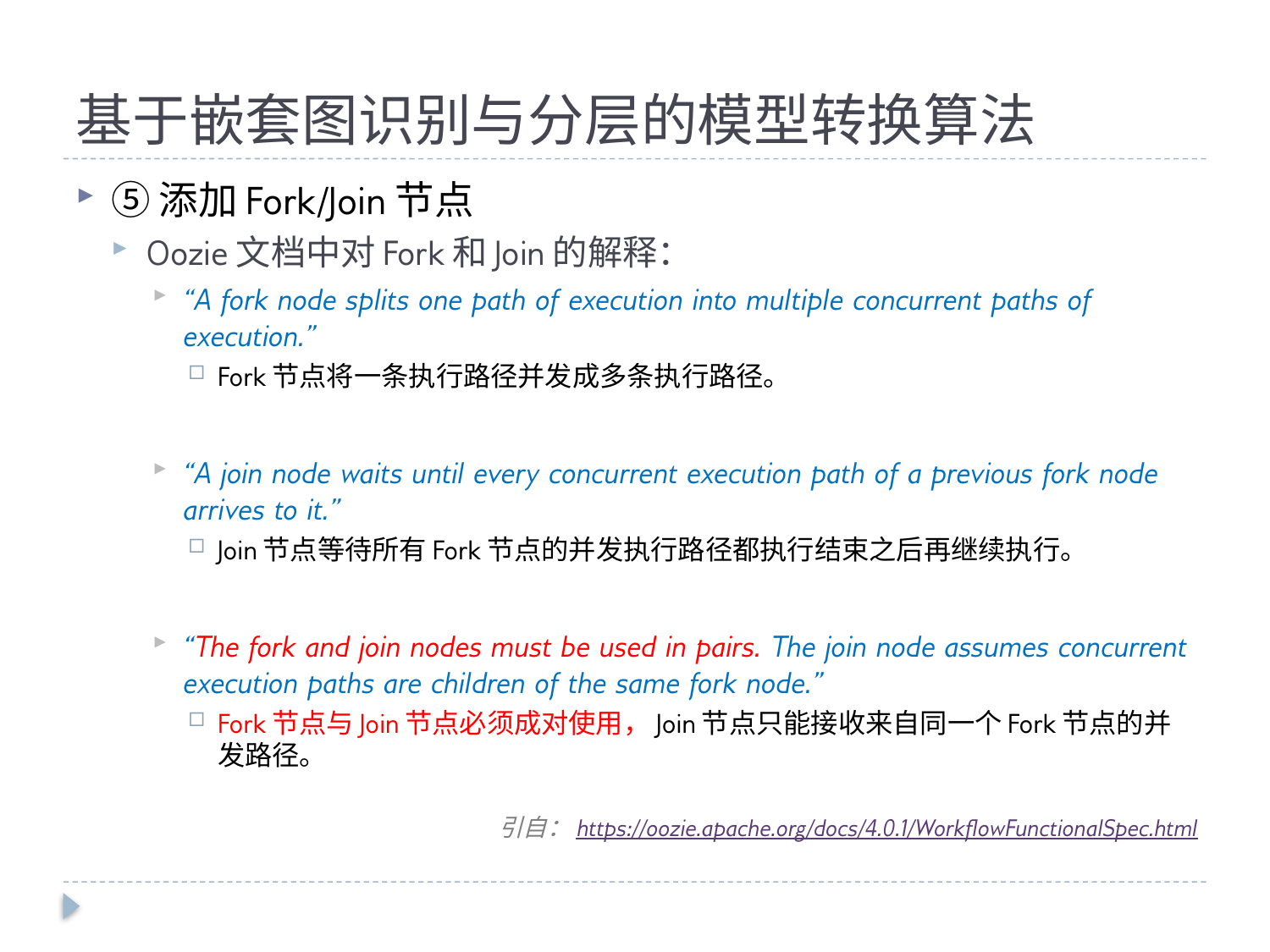

# 基于嵌套图识别与分层的模型转换算法
⑤添加Fork/Join节点
Oozie文档中对Fork和Join的解释：
“A fork node splits one path of execution into multiple concurrent paths of execution.”
Fork节点将一条执行路径并发成多条执行路径。

“A join node waits until every concurrent execution path of a previous fork node arrives to it.”
Join节点等待所有Fork节点的并发执行路径都执行结束之后再继续执行。

“The fork and join nodes must be used in pairs. The join node assumes concurrent execution paths are children of the same fork node.”
Fork节点与Join节点必须成对使用，Join节点只能接收来自同一个Fork节点的并发路径。

引自：https://oozie.apache.org/docs/4.0.1/WorkflowFunctionalSpec.html